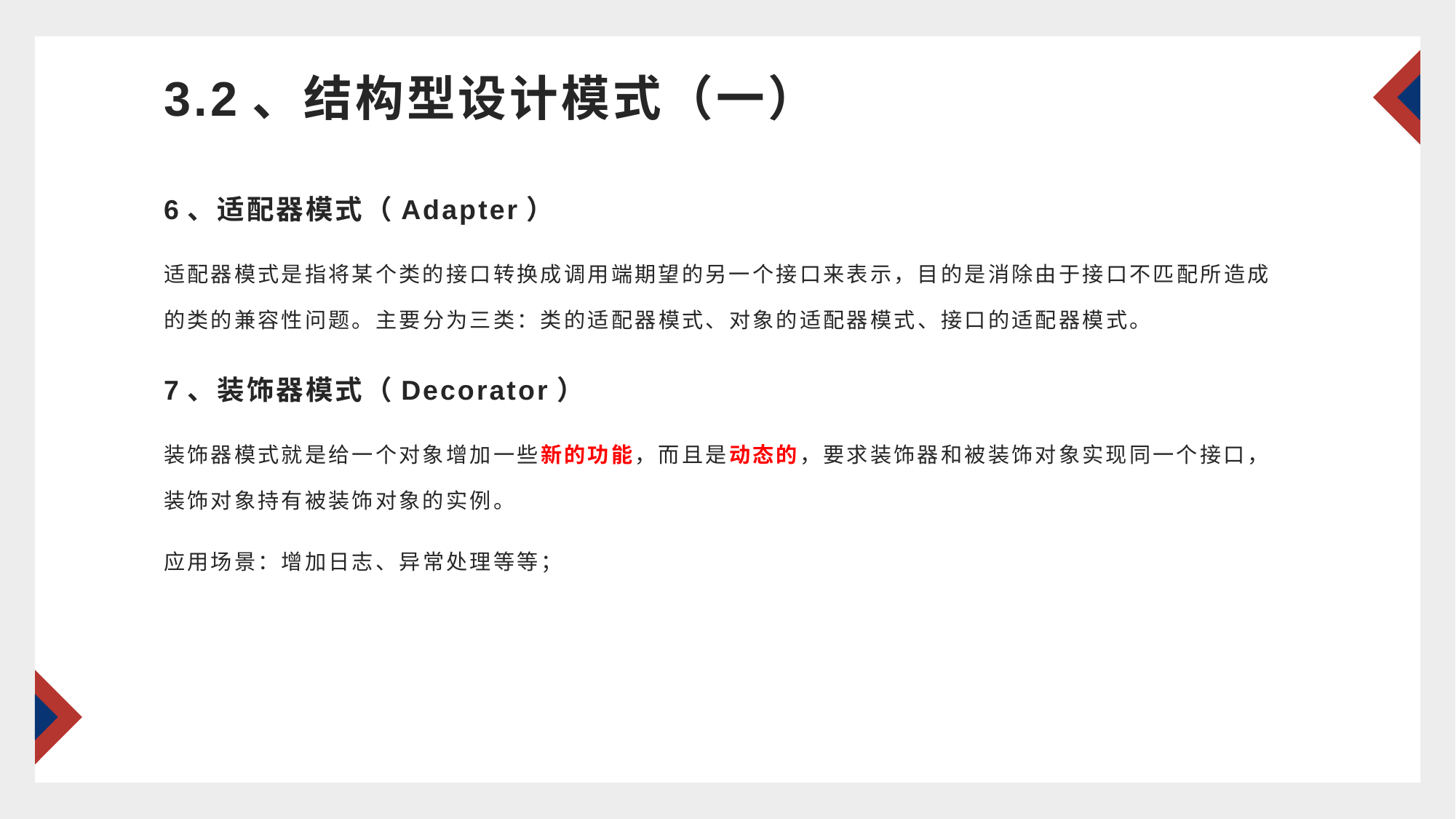

# 3.2、结构型设计模式（一）
6、适配器模式（Adapter）
适配器模式是指将某个类的接口转换成调用端期望的另一个接口来表示，目的是消除由于接口不匹配所造成的类的兼容性问题。主要分为三类：类的适配器模式、对象的适配器模式、接口的适配器模式。
7、装饰器模式（Decorator）
装饰器模式就是给一个对象增加一些新的功能，而且是动态的，要求装饰器和被装饰对象实现同一个接口，装饰对象持有被装饰对象的实例。
应用场景：增加日志、异常处理等等；